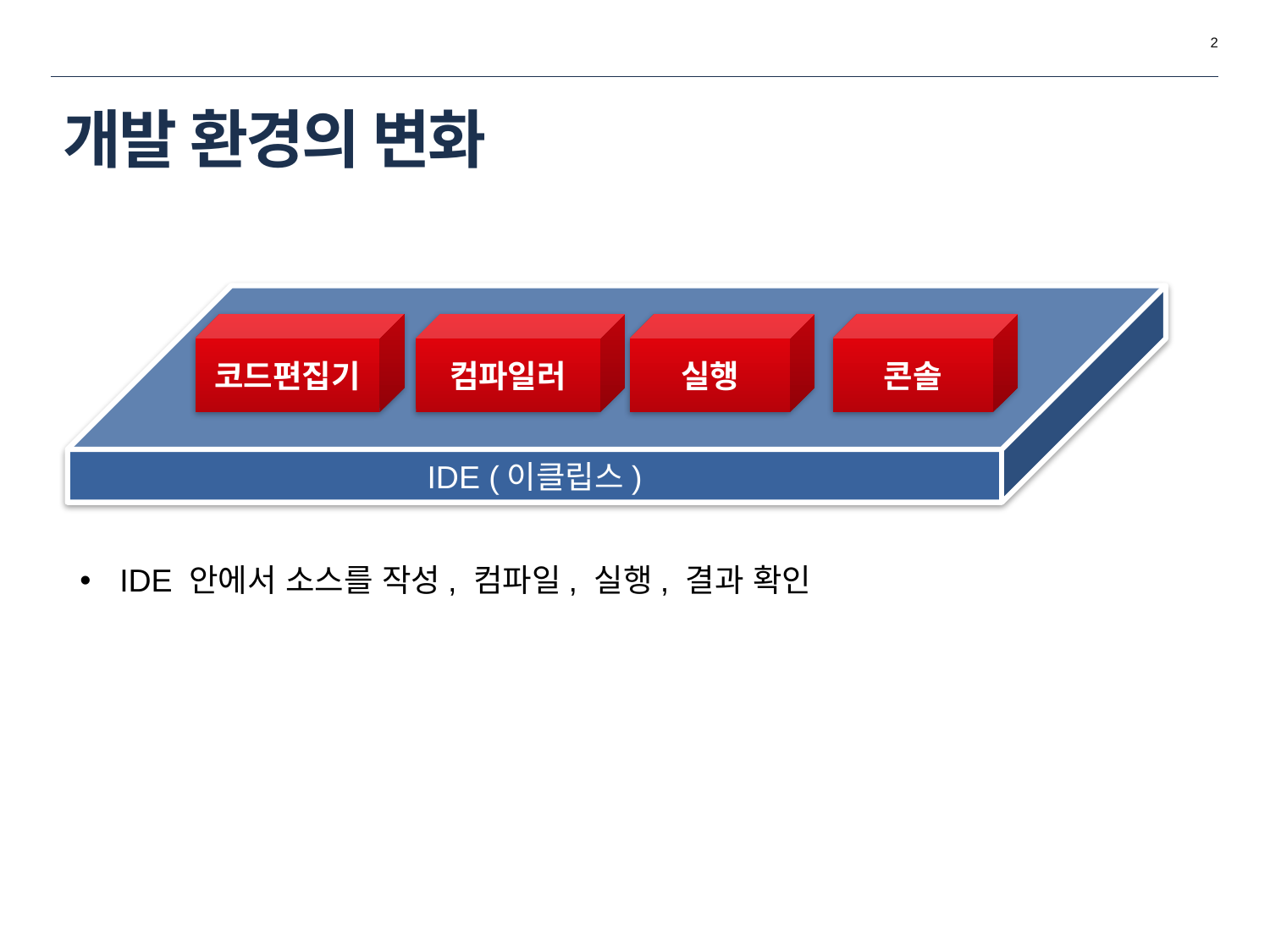

2
개발 환경의 변화
IDE (이클립스)
코드편집기
컴파일러
콘솔
실행
IDE 안에서 소스를 작성, 컴파일, 실행, 결과 확인